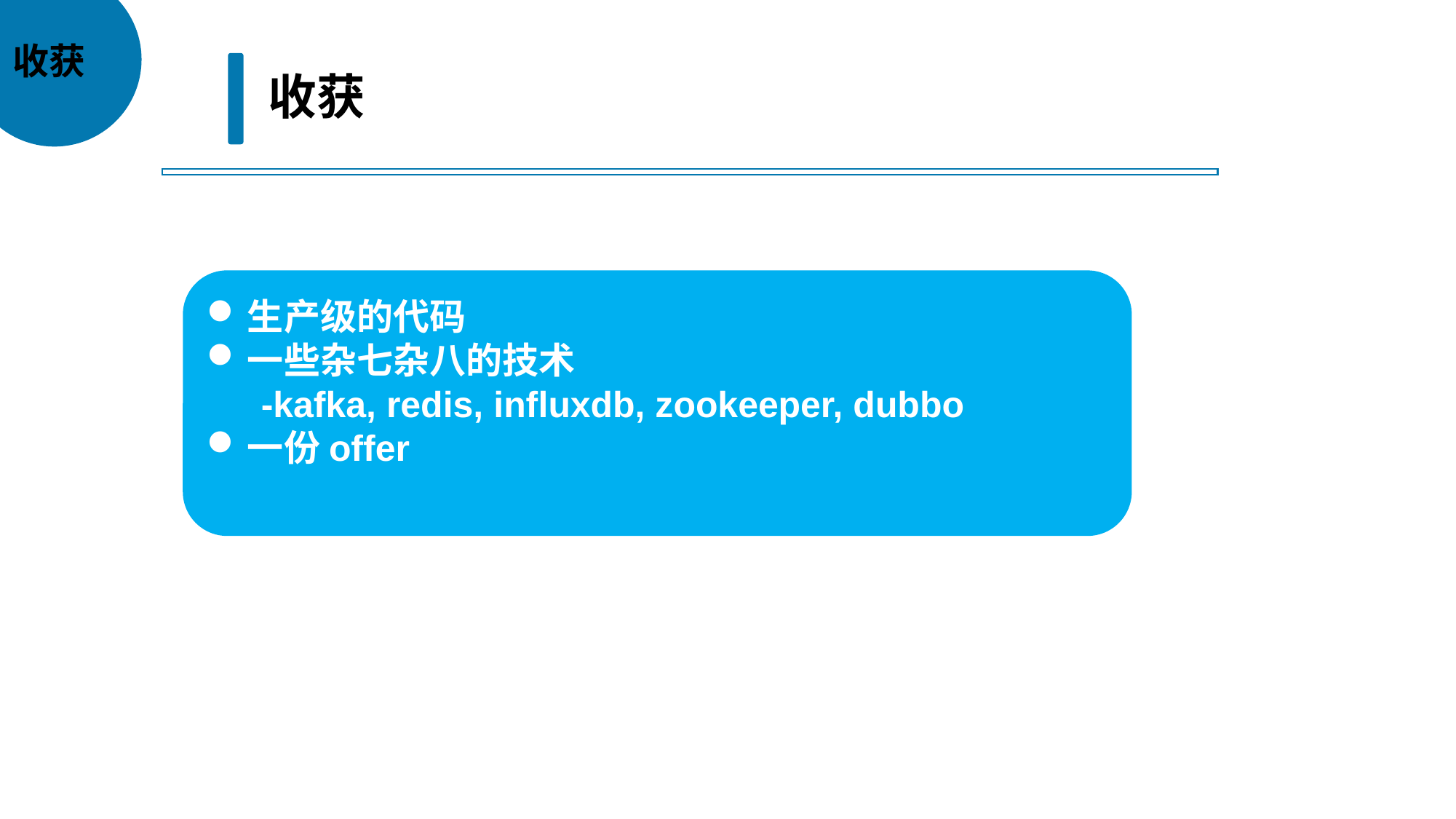

收获

收获

生产级的代码
一些杂七杂八的技术
-kafka, redis, influxdb, zookeeper, dubbo
一份offer